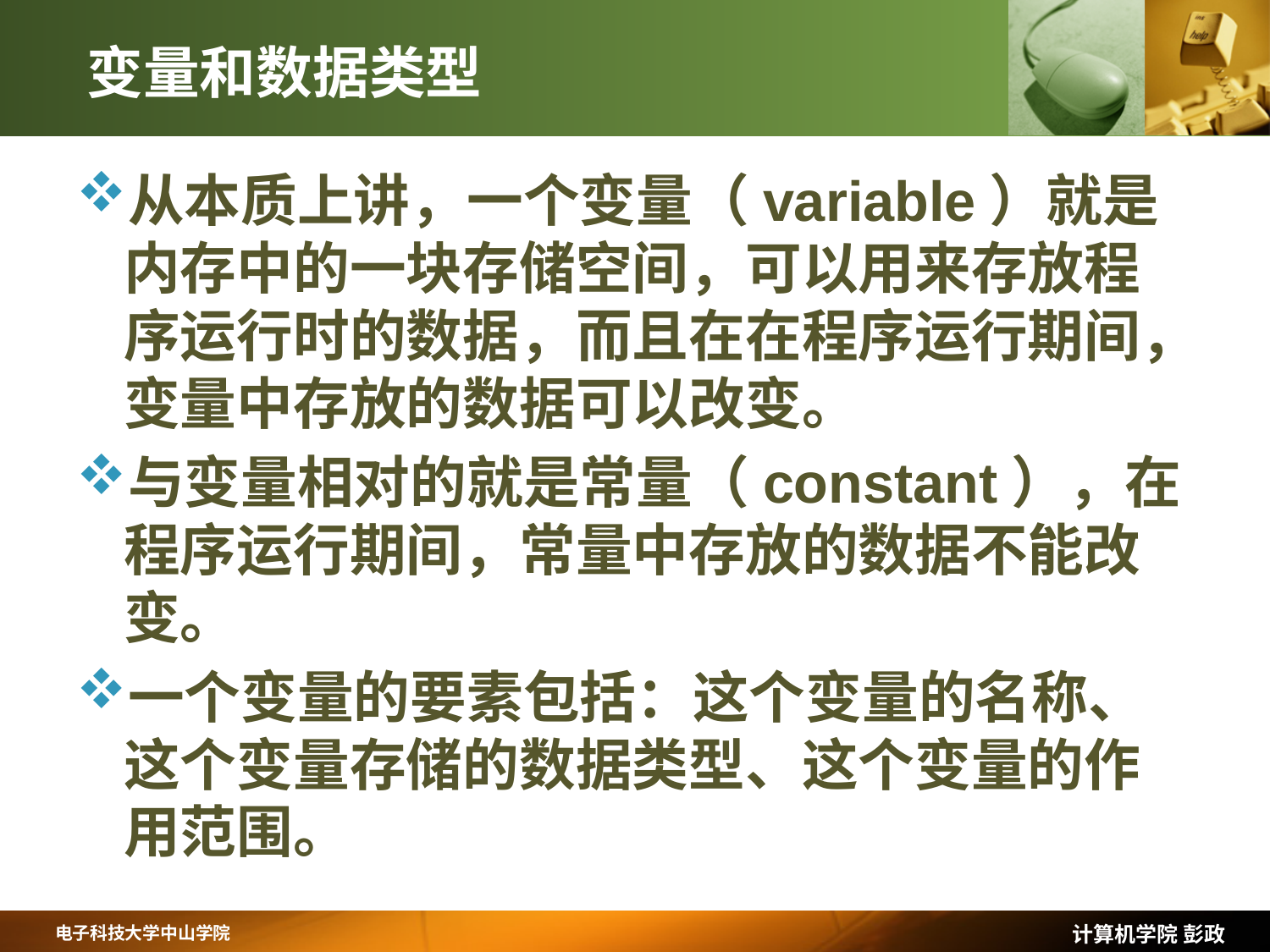

# 变量和数据类型
从本质上讲，一个变量（variable）就是内存中的一块存储空间，可以用来存放程序运行时的数据，而且在在程序运行期间，变量中存放的数据可以改变。
与变量相对的就是常量（constant），在程序运行期间，常量中存放的数据不能改变。
一个变量的要素包括：这个变量的名称、这个变量存储的数据类型、这个变量的作用范围。
计算机学院 彭政
电子科技大学中山学院